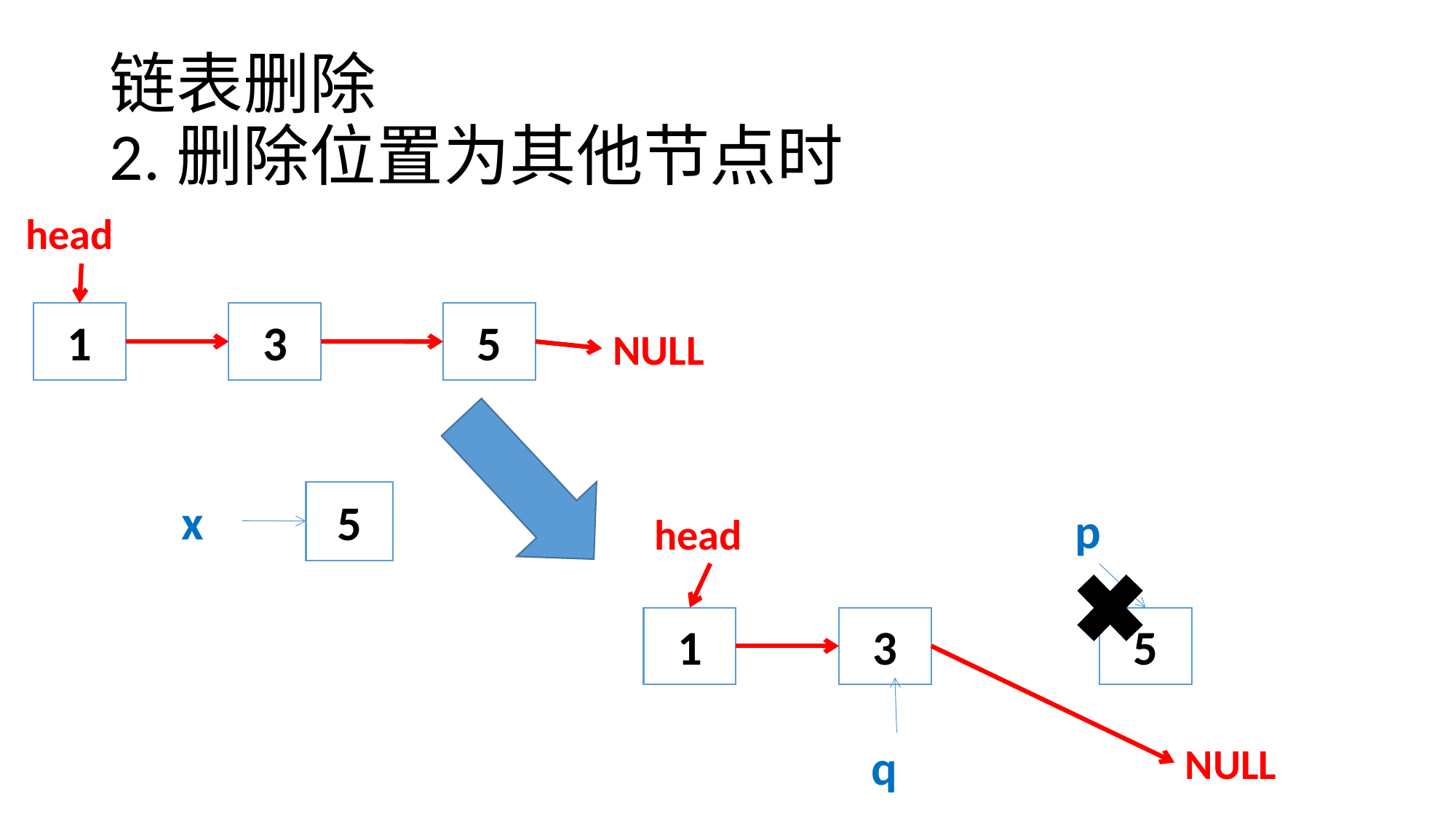

# 链表删除 2.删除位置为其他节点时
head
1
3
5
NULL

5
x
p
head
1
3
5
NULL

q